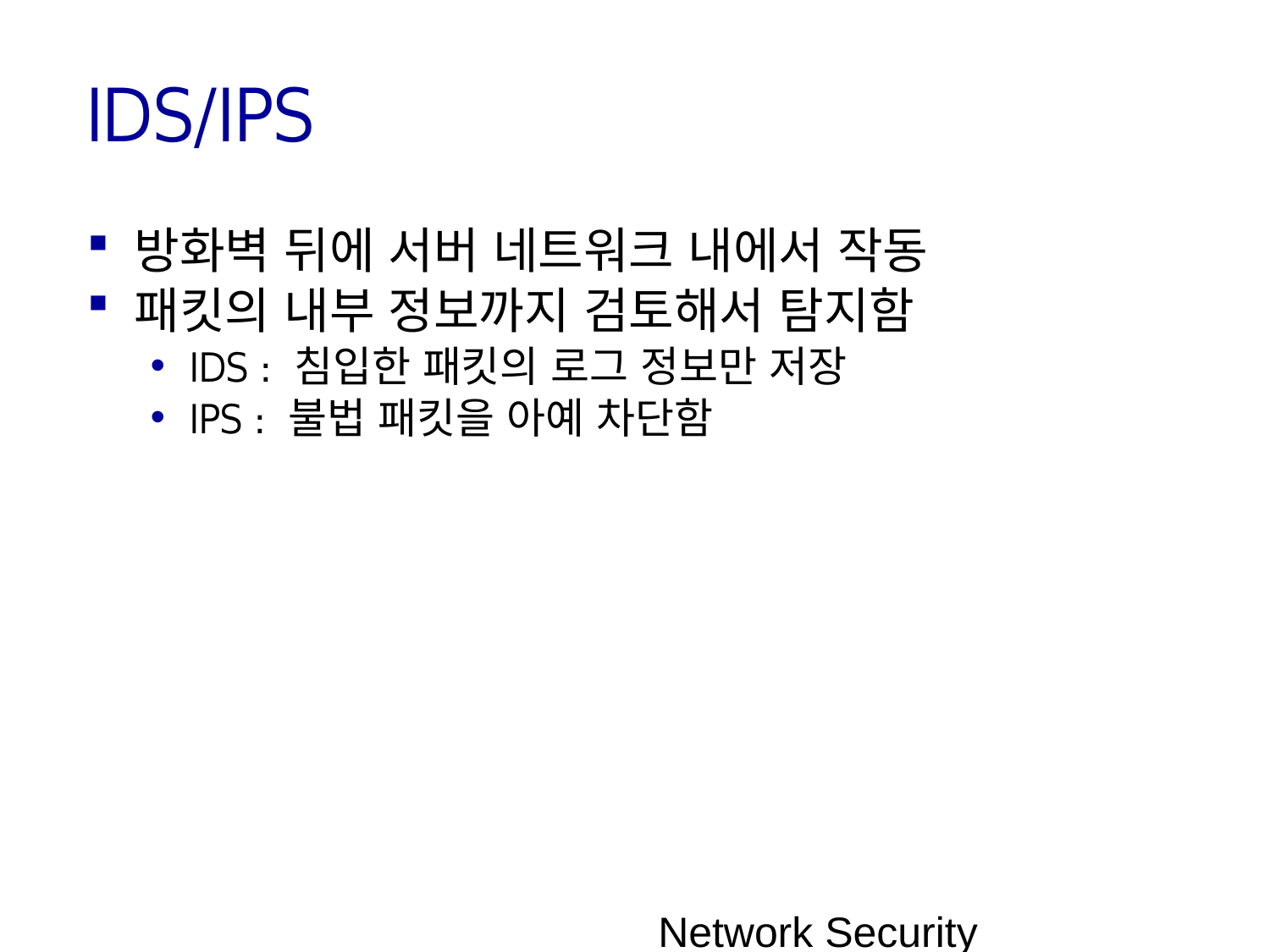

# IDS/IPS
방화벽 뒤에 서버 네트워크 내에서 작동
패킷의 내부 정보까지 검토해서 탐지함
IDS : 침입한 패킷의 로그 정보만 저장
IPS : 불법 패킷을 아예 차단함
Network Security